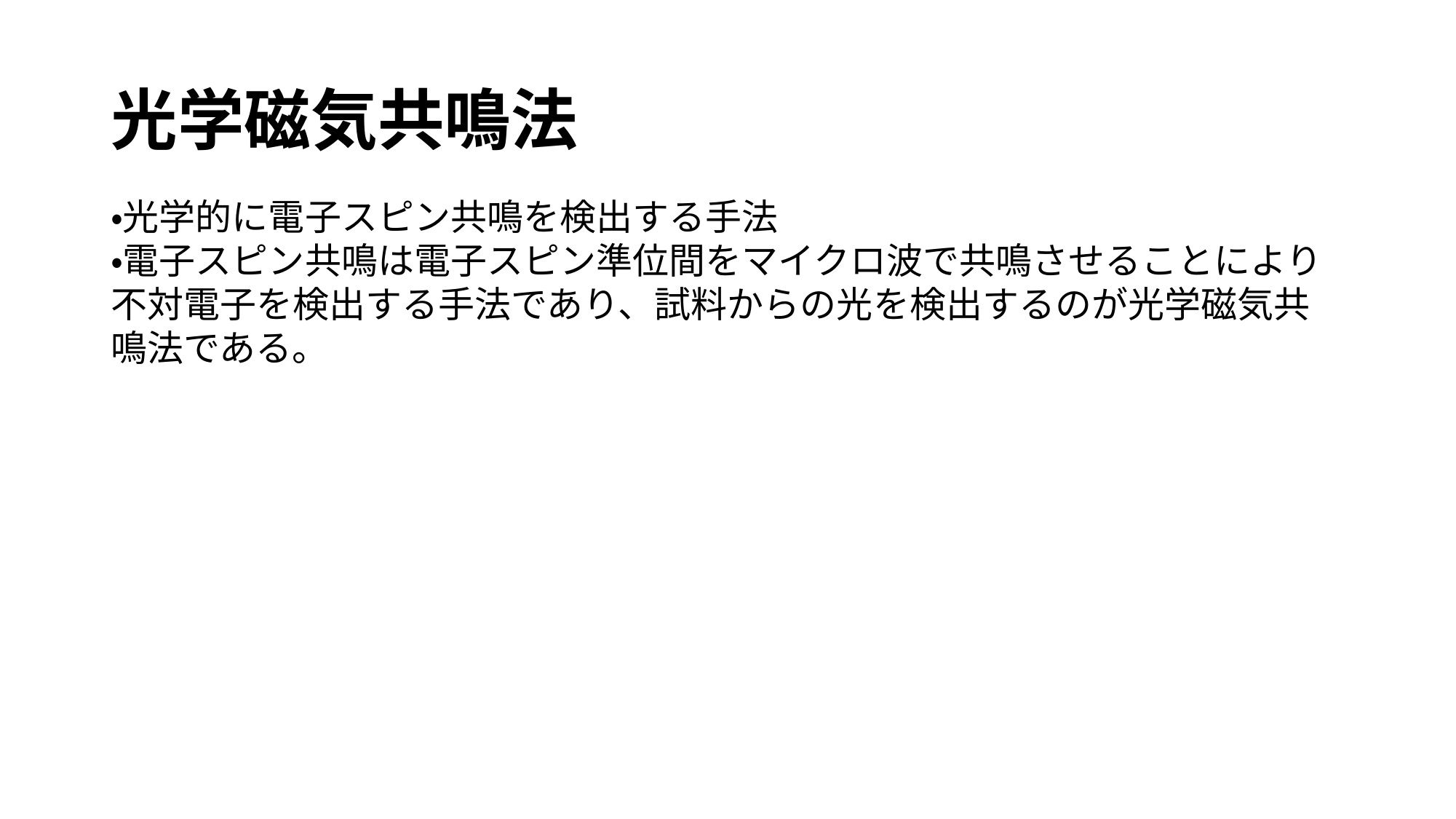

# 光学磁気共鳴法
・光学的に電子スピン共鳴を検出する手法
・電子スピン共鳴は電子スピン準位間をマイクロ波で共鳴させることにより不対電子を検出する手法であり、試料からの光を検出するのが光学磁気共鳴法である。